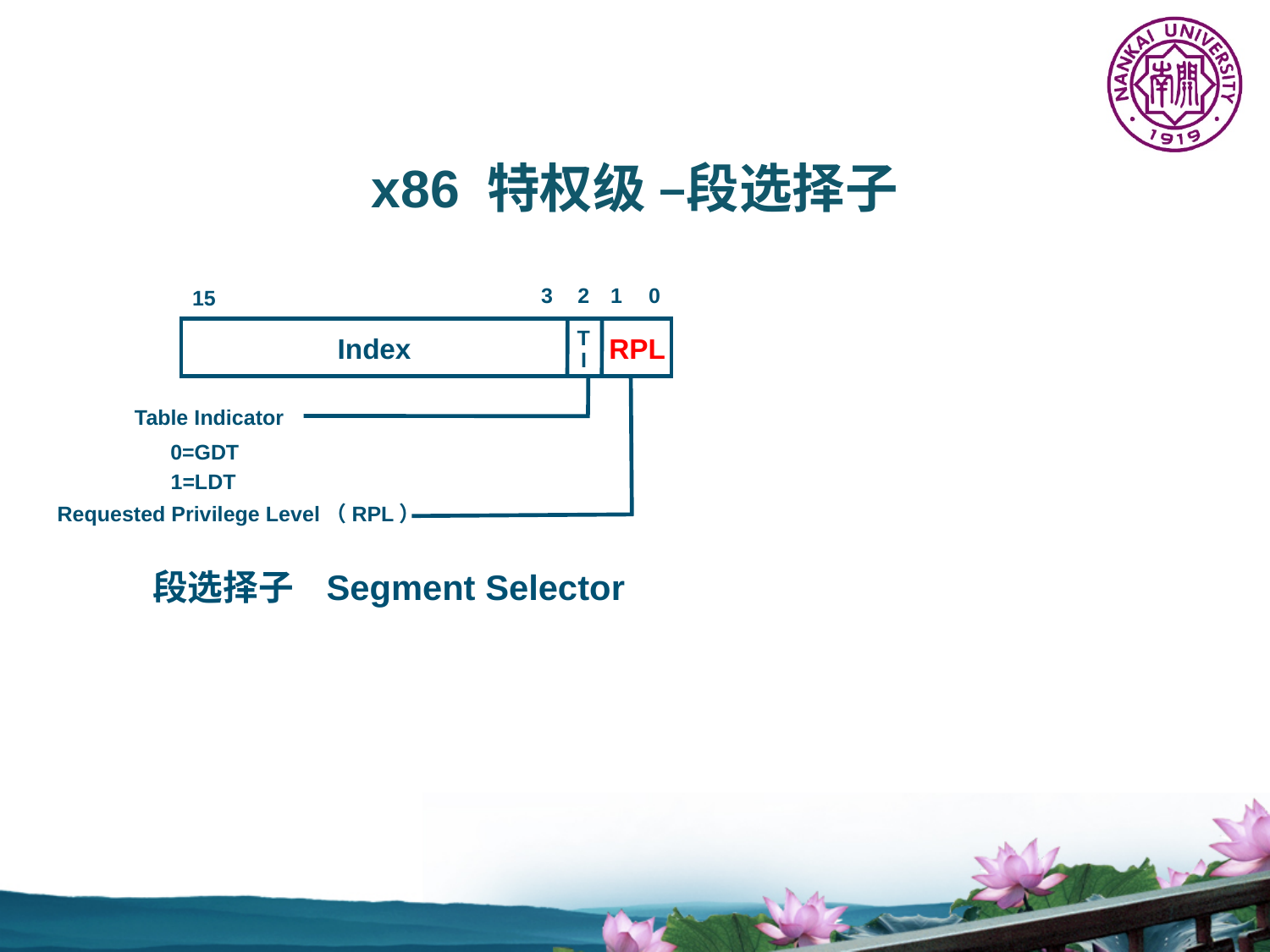

x86 特权级 –段选择子
3
2
1
0
15

T

Index
RPL
I
Table Indicator
0=GDT
1=LDT
Requested Privilege Level（RPL）
段选择子   Segment Selector